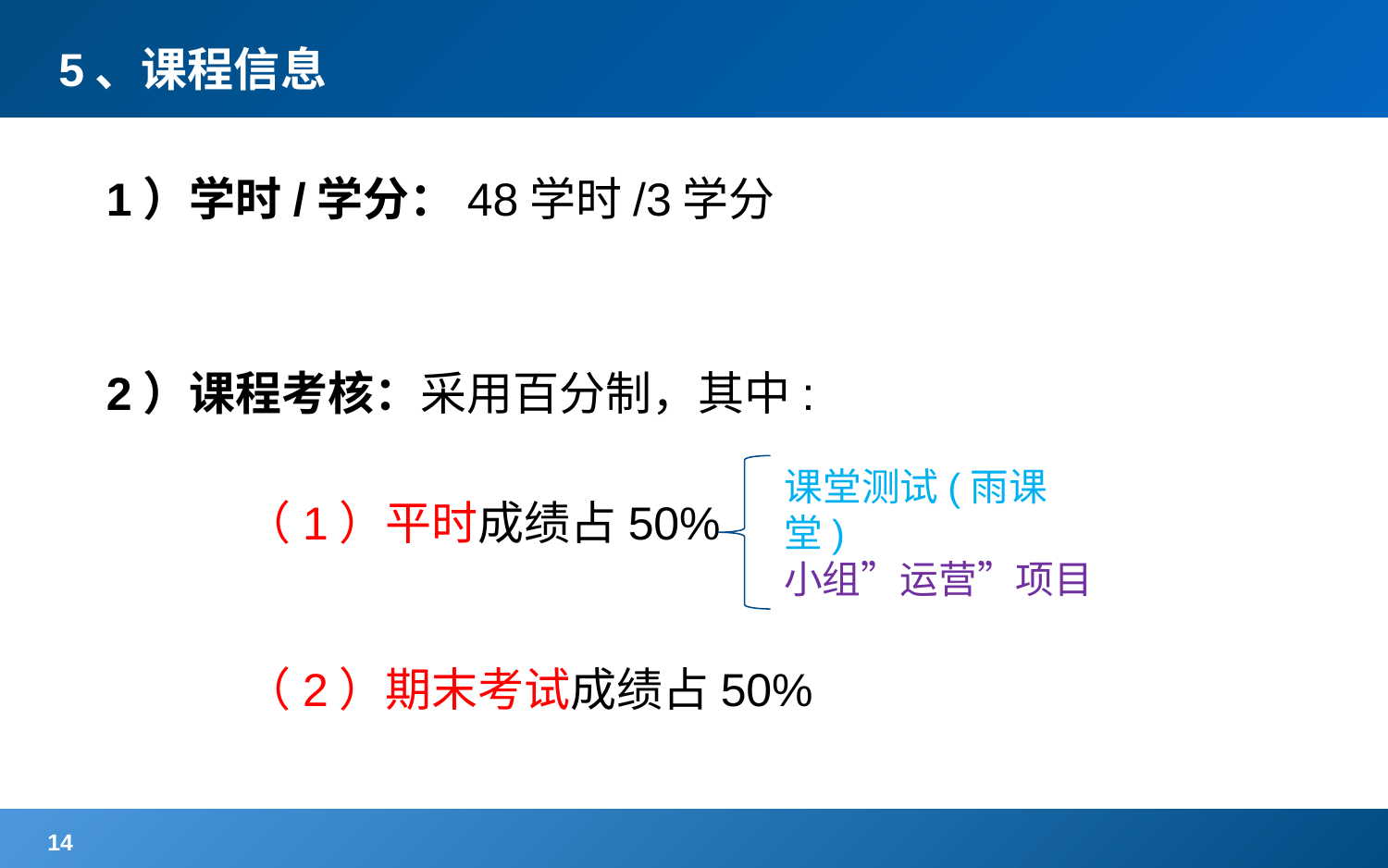

# 5、课程信息

1）学时/学分：48学时/3学分

2）课程考核：采用百分制，其中:

	（1）平时成绩占50%

	（2）期末考试成绩占50%

课堂测试(雨课堂)
小组”运营”项目